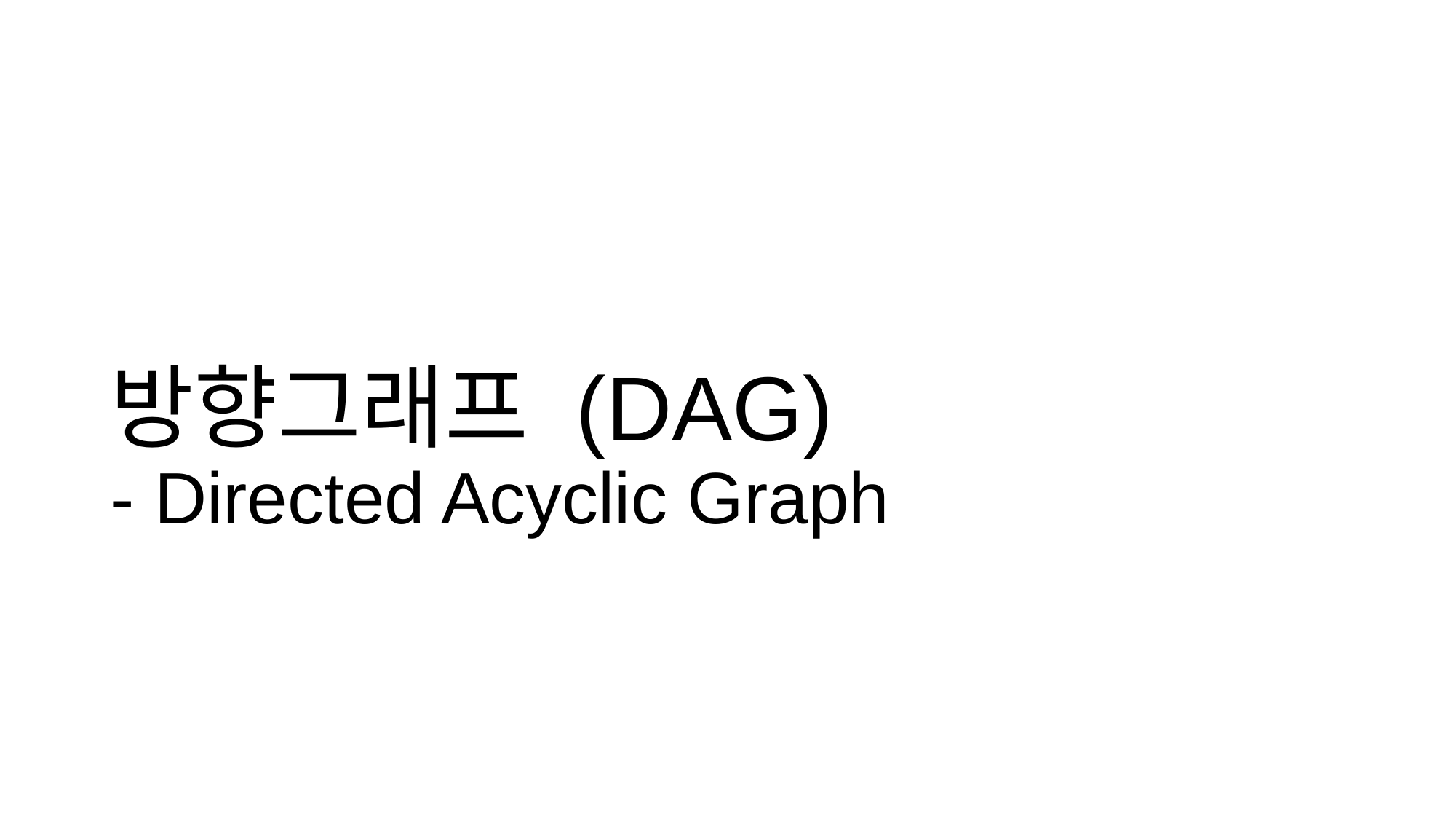

# 방향그래프 (DAG) - Directed Acyclic Graph